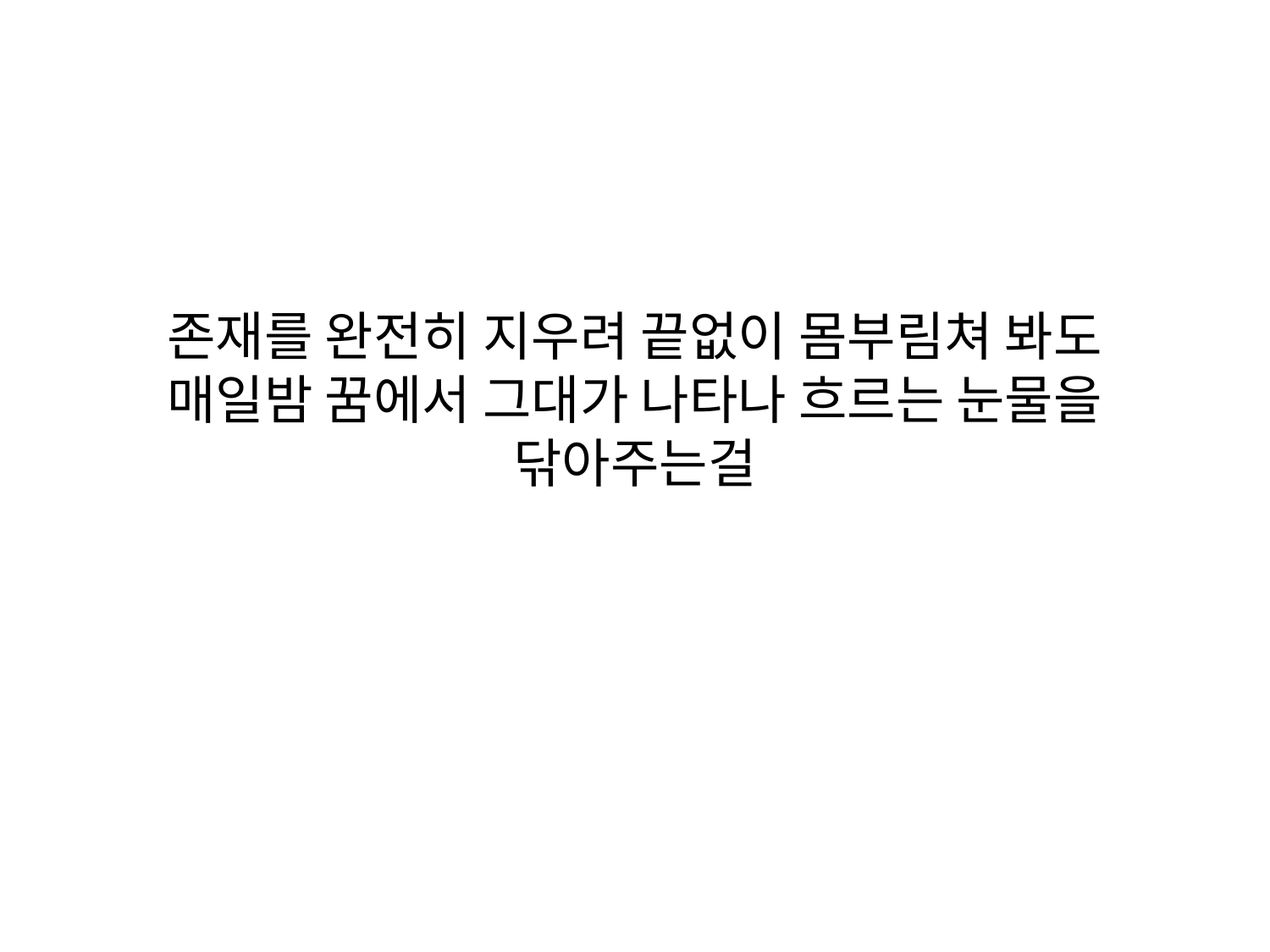

# 존재를 완전히 지우려 끝없이 몸부림쳐 봐도 매일밤 꿈에서 그대가 나타나 흐르는 눈물을 닦아주는걸